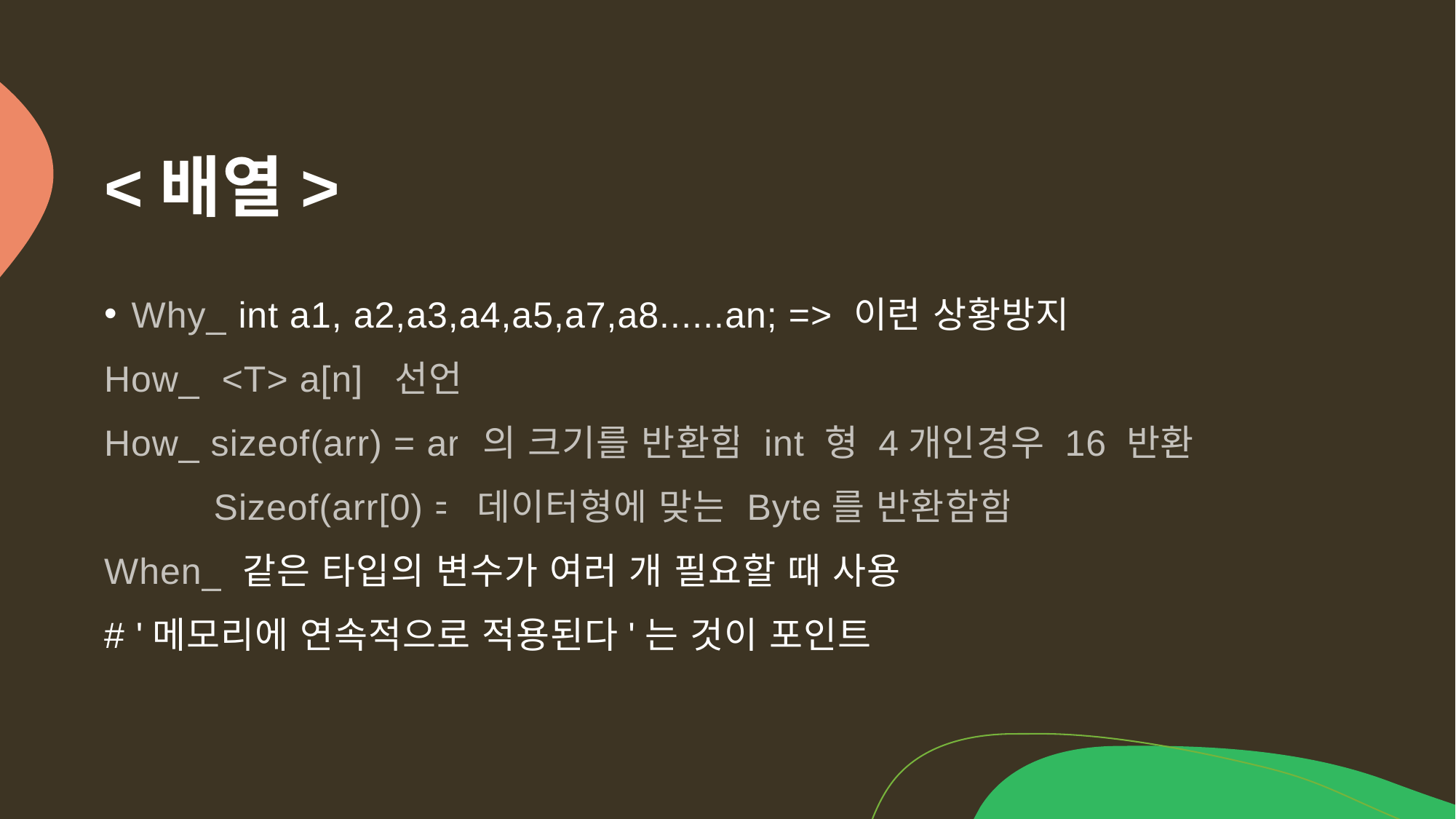

# <배열>
Why_ int a1, a2,a3,a4,a5,a7,a8......an; => 이런 상황방지
How_  <T> a[n]; 선언
How_ sizeof(arr) = arr의 크기를 반환함 int 형 4개인경우 16 반환
          Sizeof(arr[0) = 데이터형에 맞는 Byte를 반환함함
When_ 같은 타입의 변수가 여러 개 필요할 때 사용
# '메모리에 연속적으로 적용된다'는 것이 포인트